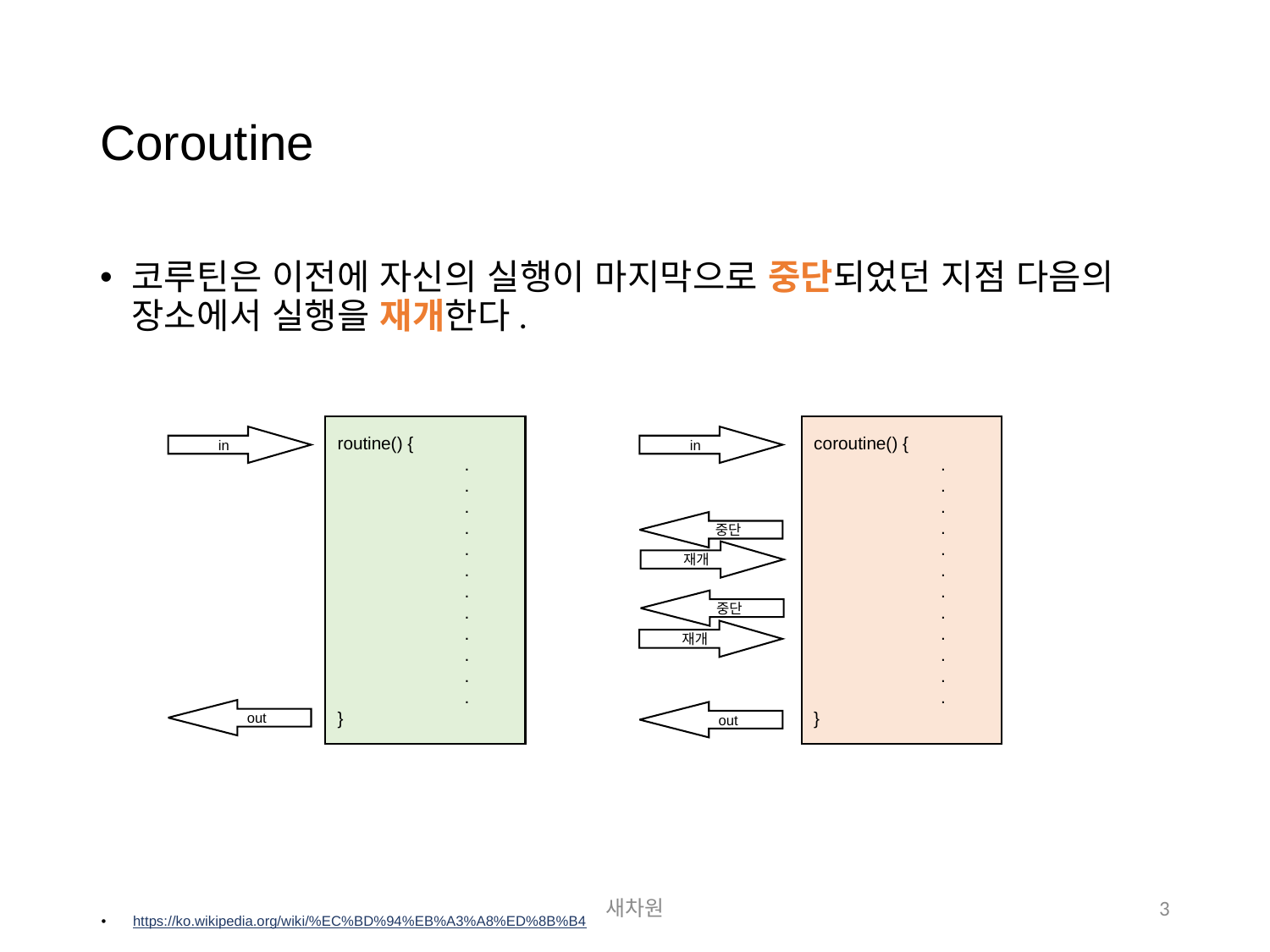

Coroutine
코루틴은 이전에 자신의 실행이 마지막으로 중단되었던 지점 다음의 장소에서 실행을 재개한다.
routine() {
	.
	.
	.
	.
	.
	.
	.
	.
	.
	.
	.
	.
}
coroutine() {
	.
	.
	.
	.
	.
	.
	.
	.
	.
	.
	.
	.
}
in
in
중단
재개
중단
재개
out
out
https://ko.wikipedia.org/wiki/%EC%BD%94%EB%A3%A8%ED%8B%B4
새차원
3